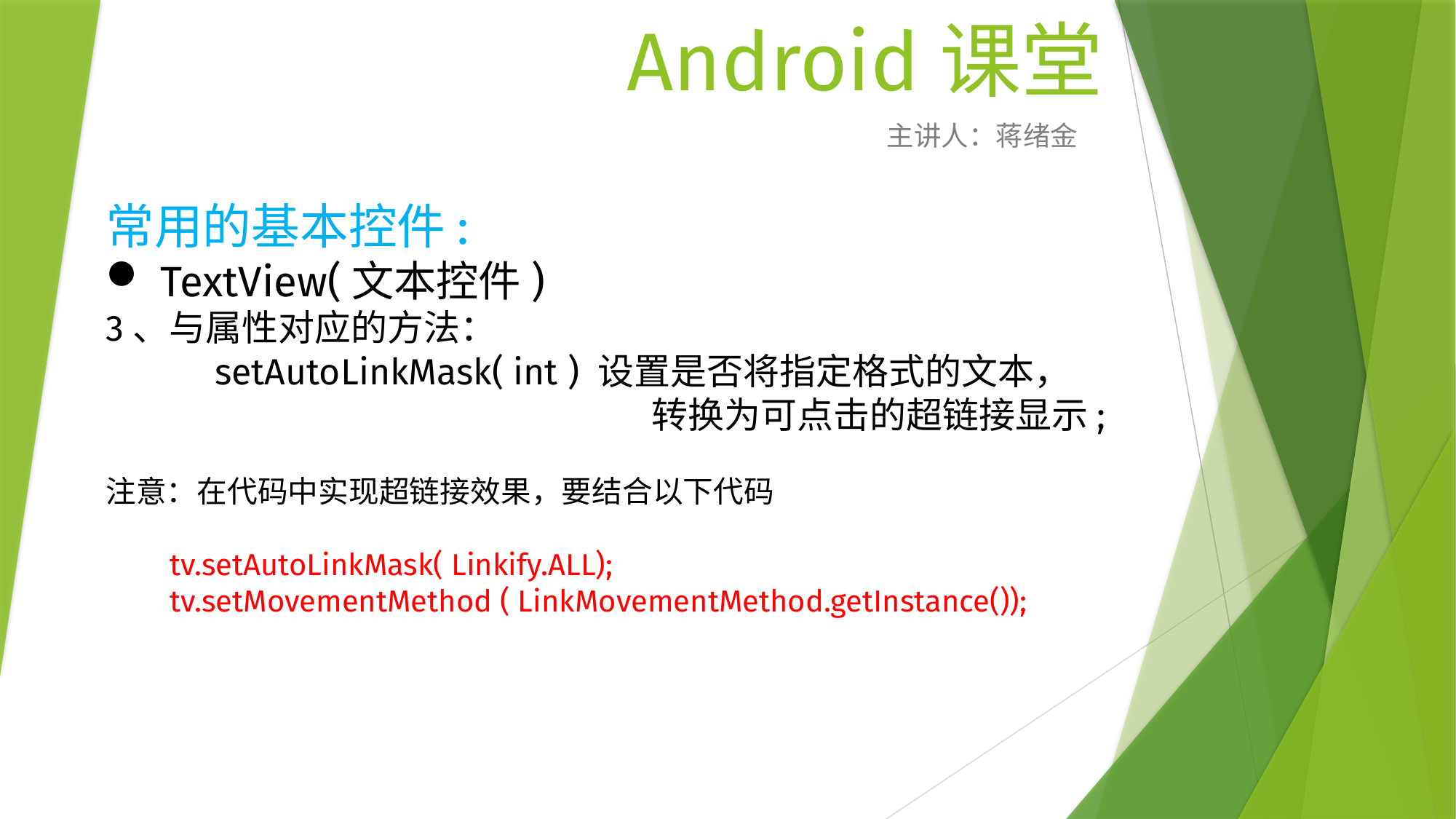

# Android课堂
主讲人：蒋绪金
常用的基本控件:
TextView(文本控件)
3、与属性对应的方法：
	setAutoLinkMask( int ) 设置是否将指定格式的文本，						转换为可点击的超链接显示;

注意：在代码中实现超链接效果，要结合以下代码

        tv.setAutoLinkMask( Linkify.ALL);
        tv.setMovementMethod ( LinkMovementMethod.getInstance());